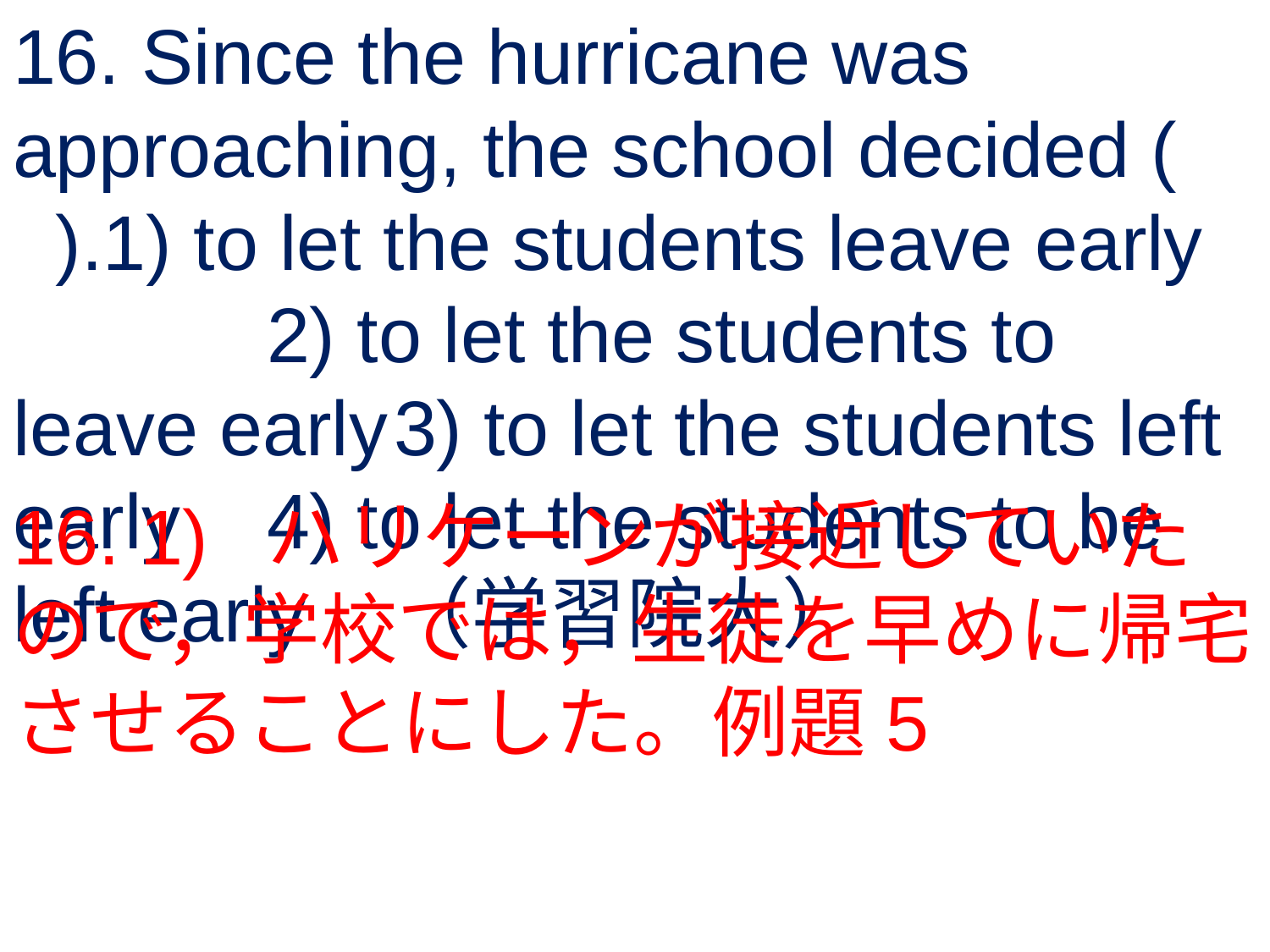

# 16. Since the hurricane was approaching, the school decided (      ).1) to let the students leave early		2) to let the students to leave early	3) to let the students left early	4) to let the students to be left early	（学習院大）
16.	1) 	ハリケーンが接近していたので，学校では，生徒を早めに帰宅させることにした。例題5